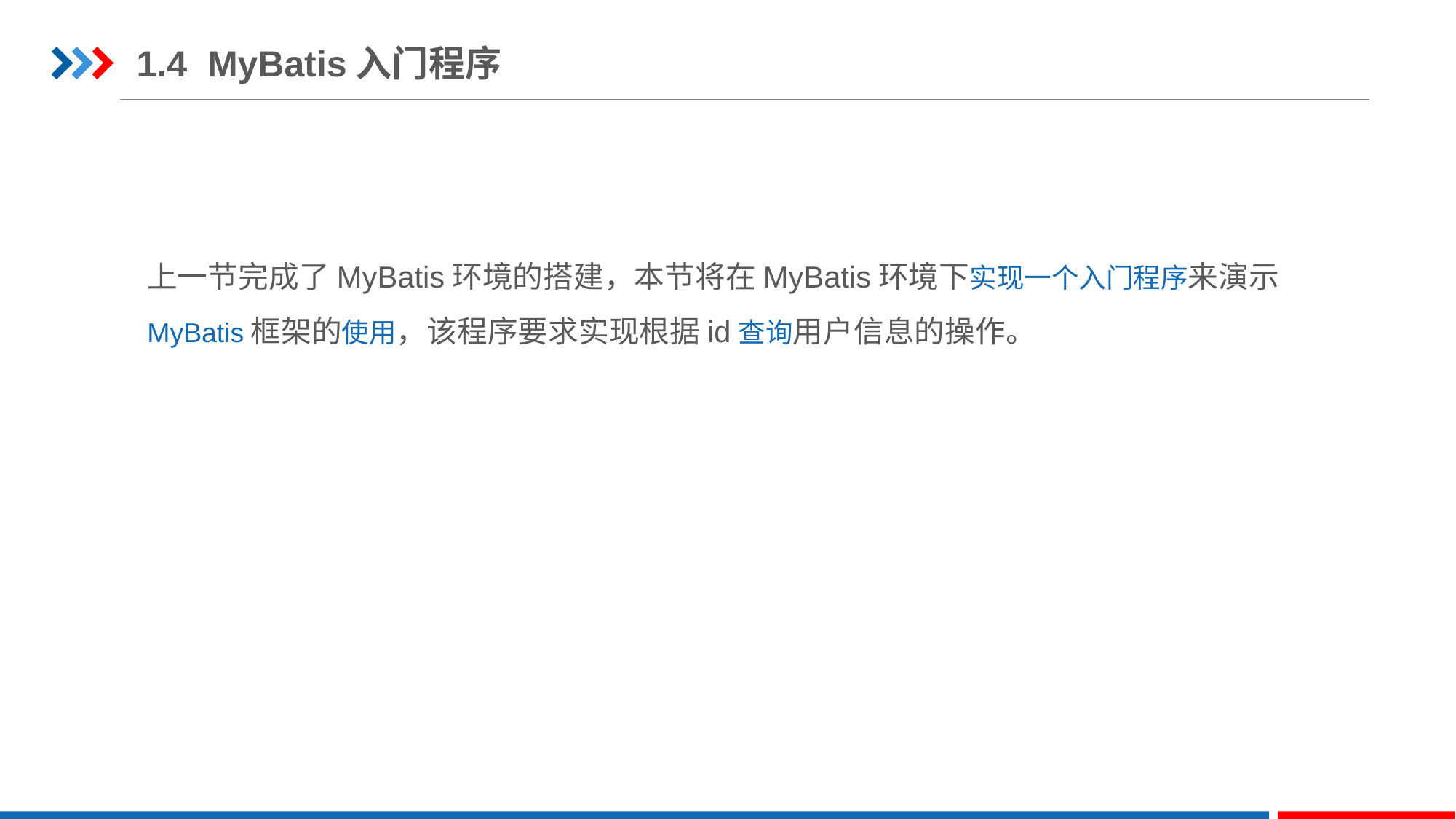

1.4  MyBatis入门程序
上一节完成了MyBatis环境的搭建，本节将在MyBatis环境下实现一个入门程序来演示MyBatis框架的使用，该程序要求实现根据id查询用户信息的操作。